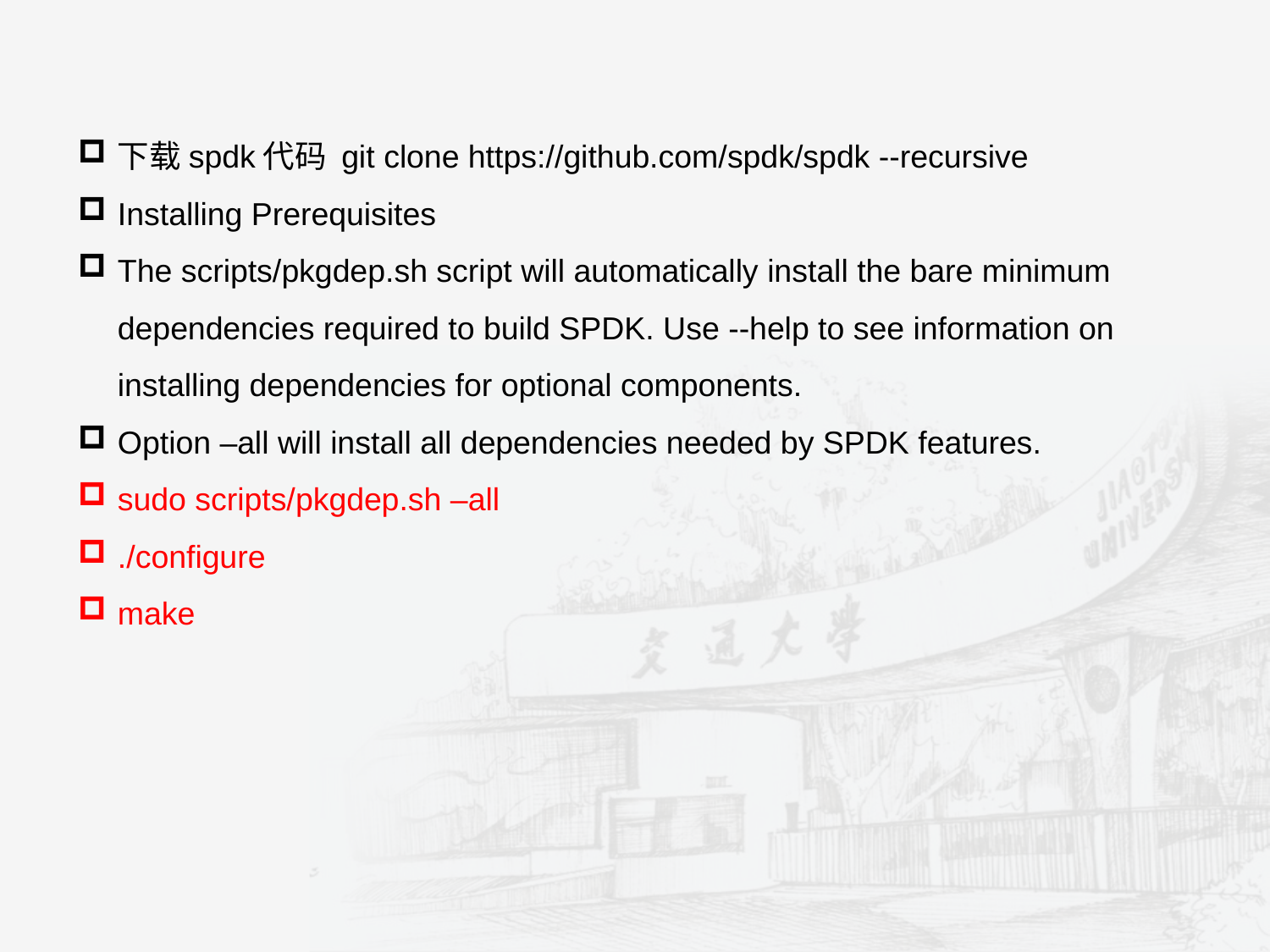

下载spdk代码 git clone https://github.com/spdk/spdk --recursive
Installing Prerequisites
The scripts/pkgdep.sh script will automatically install the bare minimum dependencies required to build SPDK. Use --help to see information on installing dependencies for optional components.
Option –all will install all dependencies needed by SPDK features.
sudo scripts/pkgdep.sh –all
./configure
make